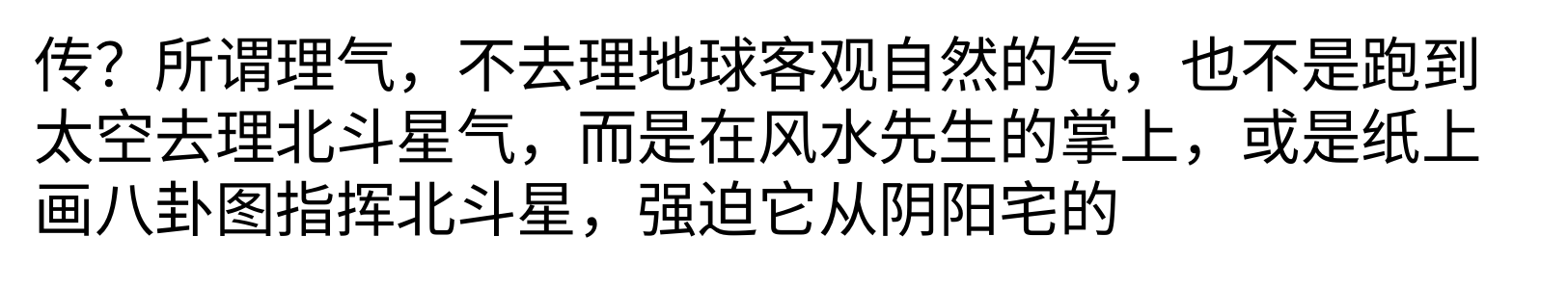

传？所谓理气，不去理地球客观自然的气，也不是跑到太空去理北斗星气，而是在风水先生的掌上，或是纸上画八卦图指挥北斗星，强迫它从阴阳宅的